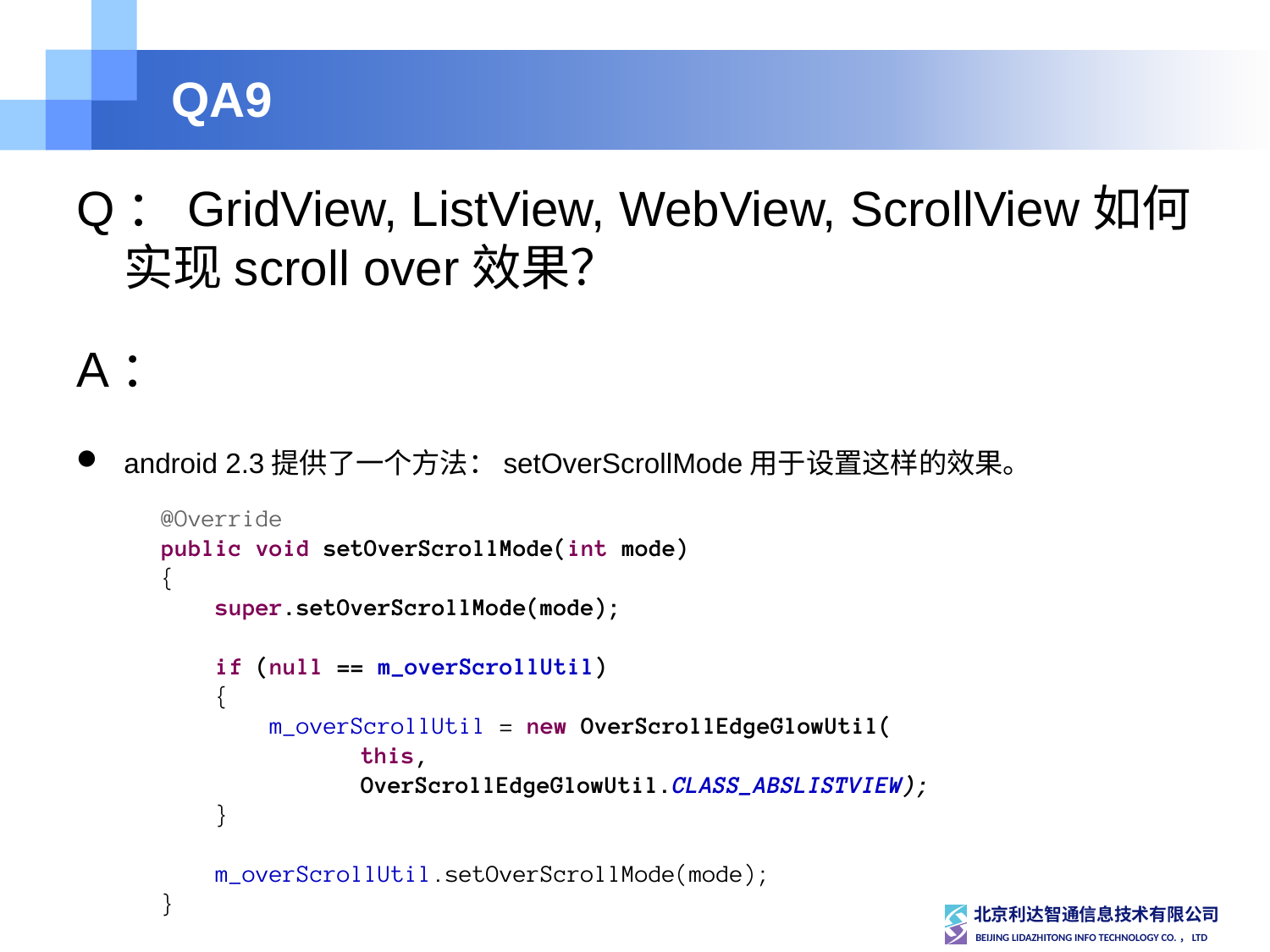

# QA9
Q：GridView, ListView, WebView, ScrollView如何实现scroll over效果？
A：
android 2.3提供了一个方法：setOverScrollMode用于设置这样的效果。
    @Override
    public void setOverScrollMode(int mode)
    {
        super.setOverScrollMode(mode);

        if (null == m_overScrollUtil)
        {
            m_overScrollUtil = new OverScrollEdgeGlowUtil(
		this,
		OverScrollEdgeGlowUtil.CLASS_ABSLISTVIEW);
        }

        m_overScrollUtil.setOverScrollMode(mode);
    }